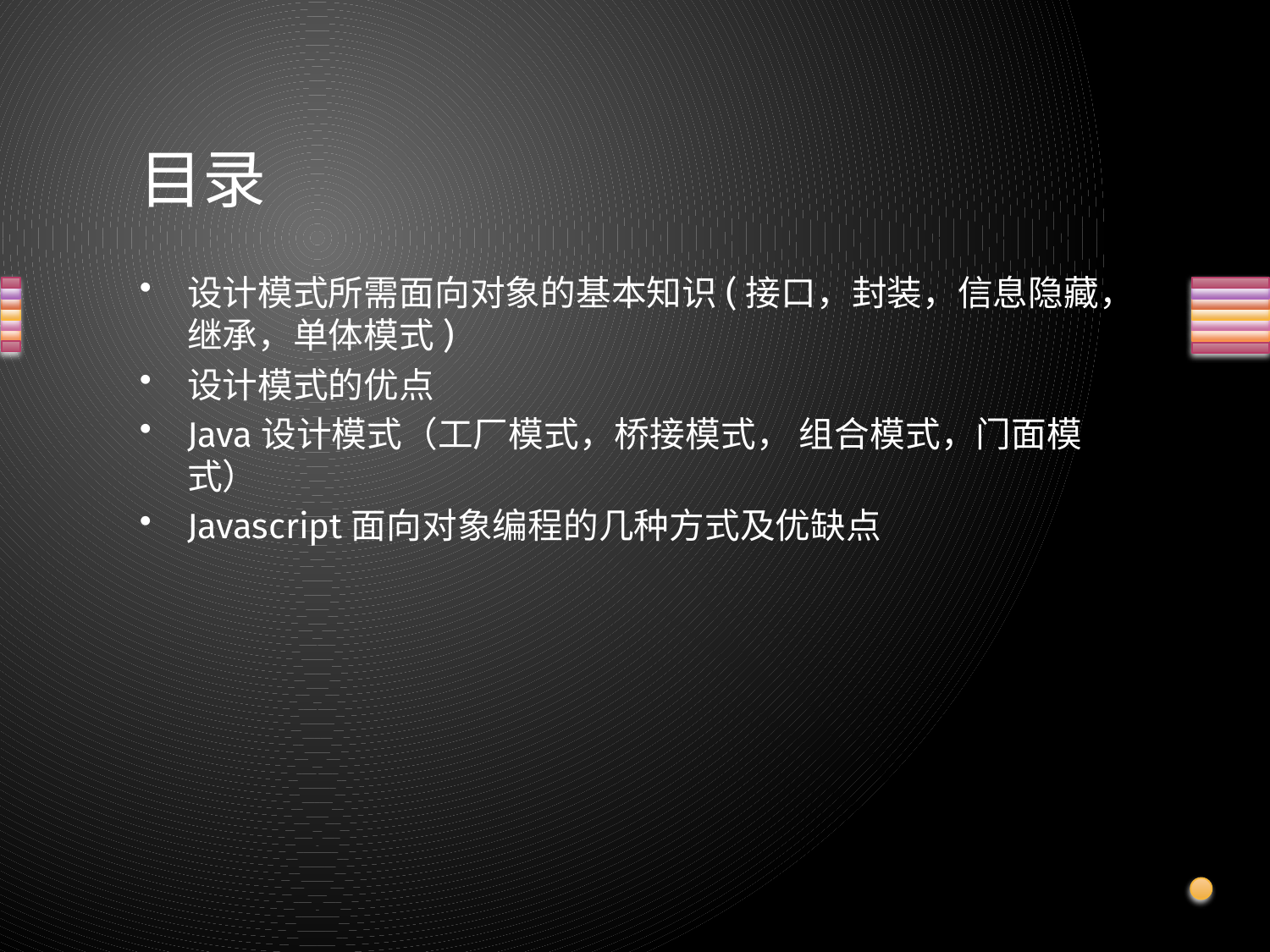

# 目录
设计模式所需面向对象的基本知识(接口，封装，信息隐藏，继承，单体模式)
设计模式的优点
Java设计模式（工厂模式，桥接模式， 组合模式，门面模式）
Javascript面向对象编程的几种方式及优缺点